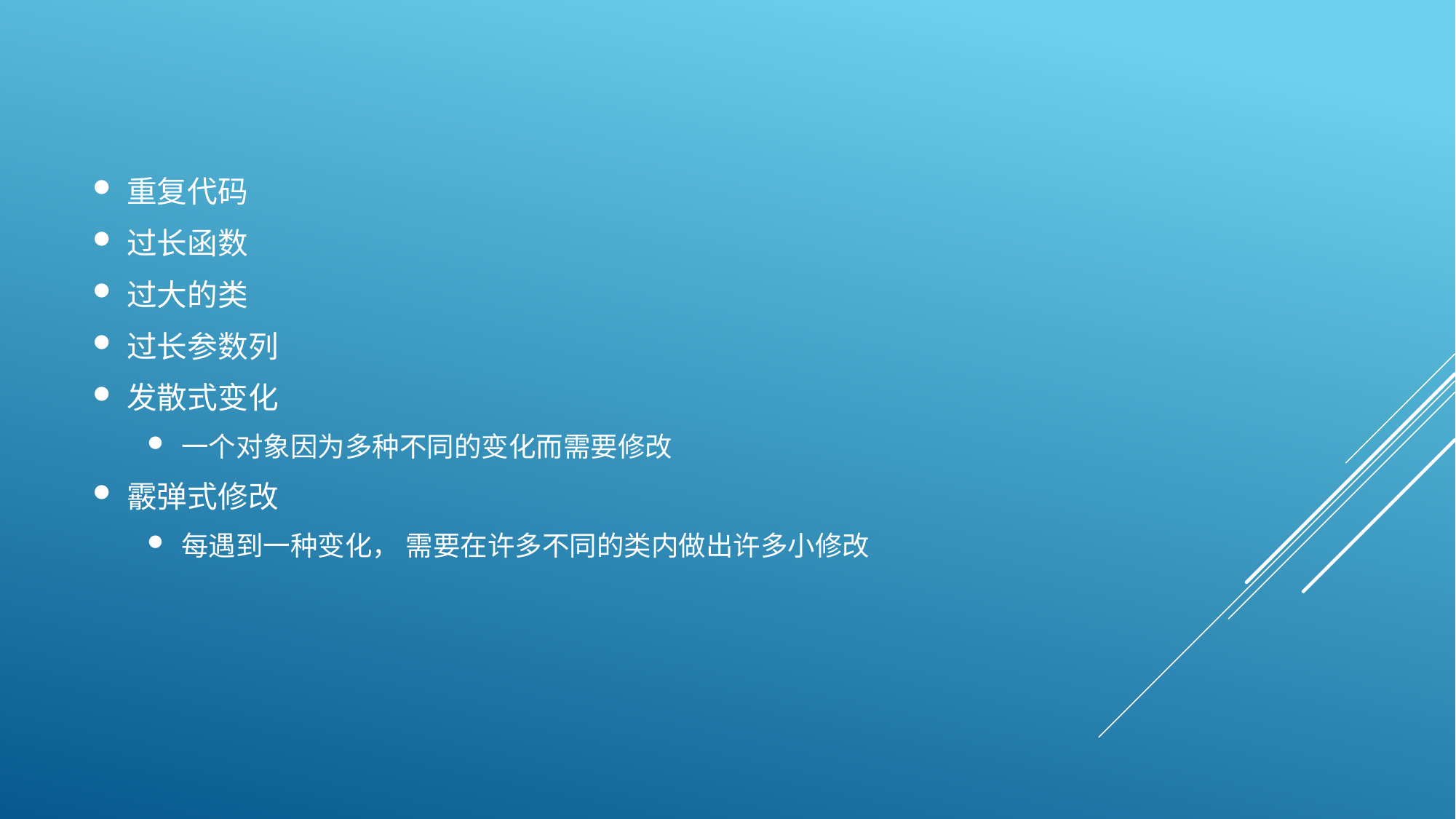

重复代码
过长函数
过大的类
过长参数列
发散式变化
一个对象因为多种不同的变化而需要修改
霰弹式修改
每遇到一种变化， 需要在许多不同的类内做出许多小修改